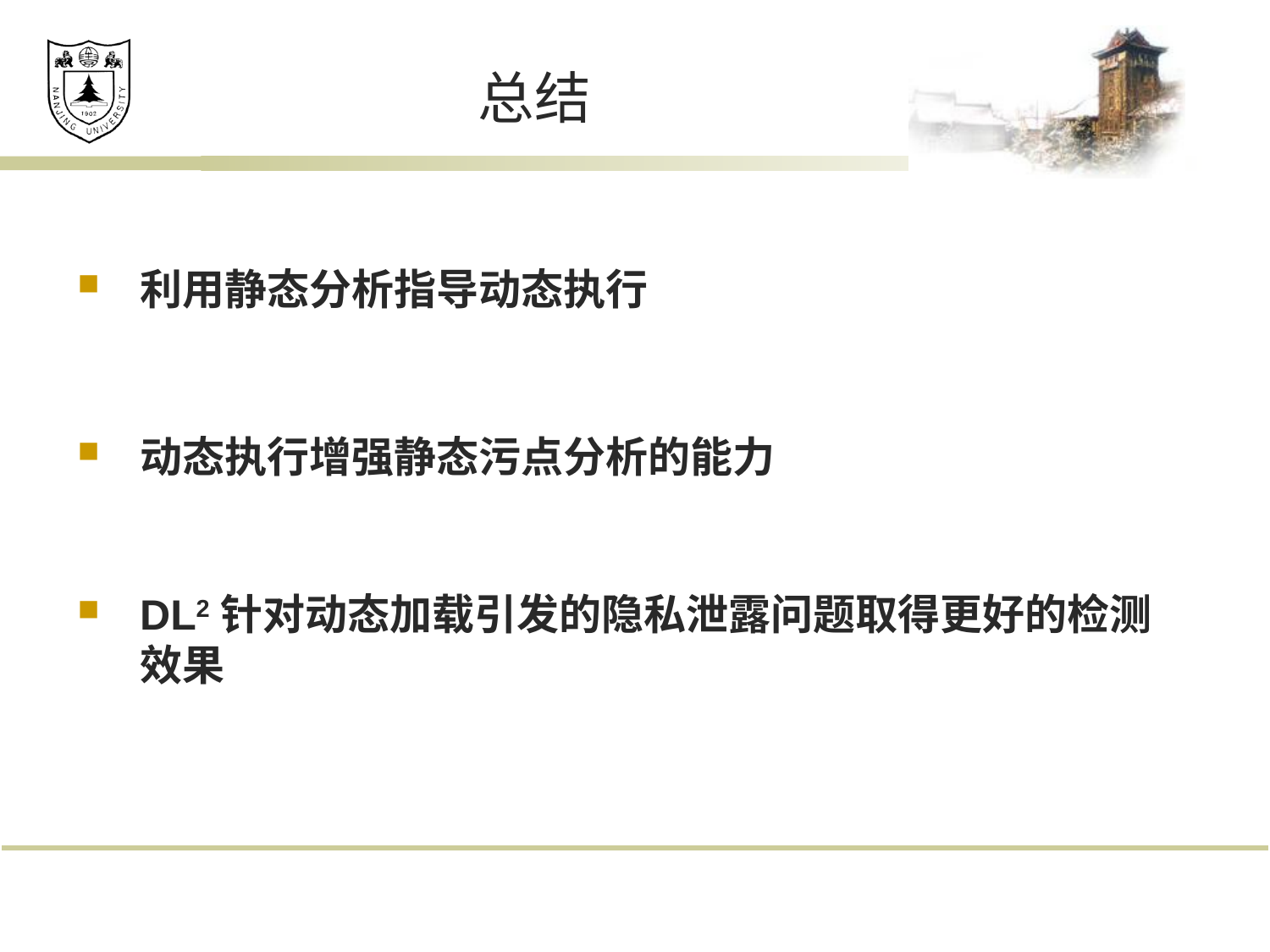

# 总结
利用静态分析指导动态执行

动态执行增强静态污点分析的能力

DL2针对动态加载引发的隐私泄露问题取得更好的检测效果

12